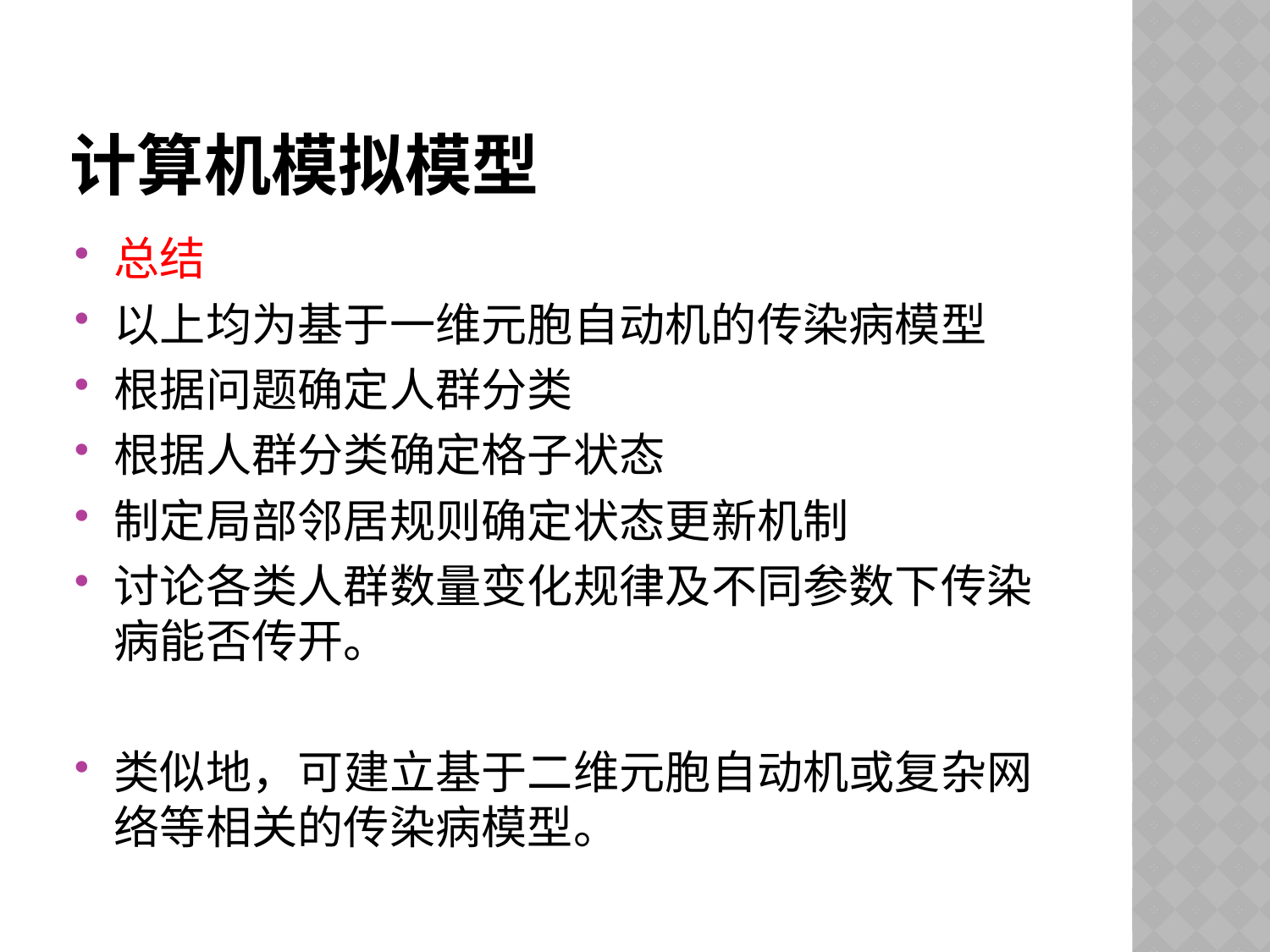

# 计算机模拟模型
总结
以上均为基于一维元胞自动机的传染病模型
根据问题确定人群分类
根据人群分类确定格子状态
制定局部邻居规则确定状态更新机制
讨论各类人群数量变化规律及不同参数下传染病能否传开。

类似地，可建立基于二维元胞自动机或复杂网络等相关的传染病模型。